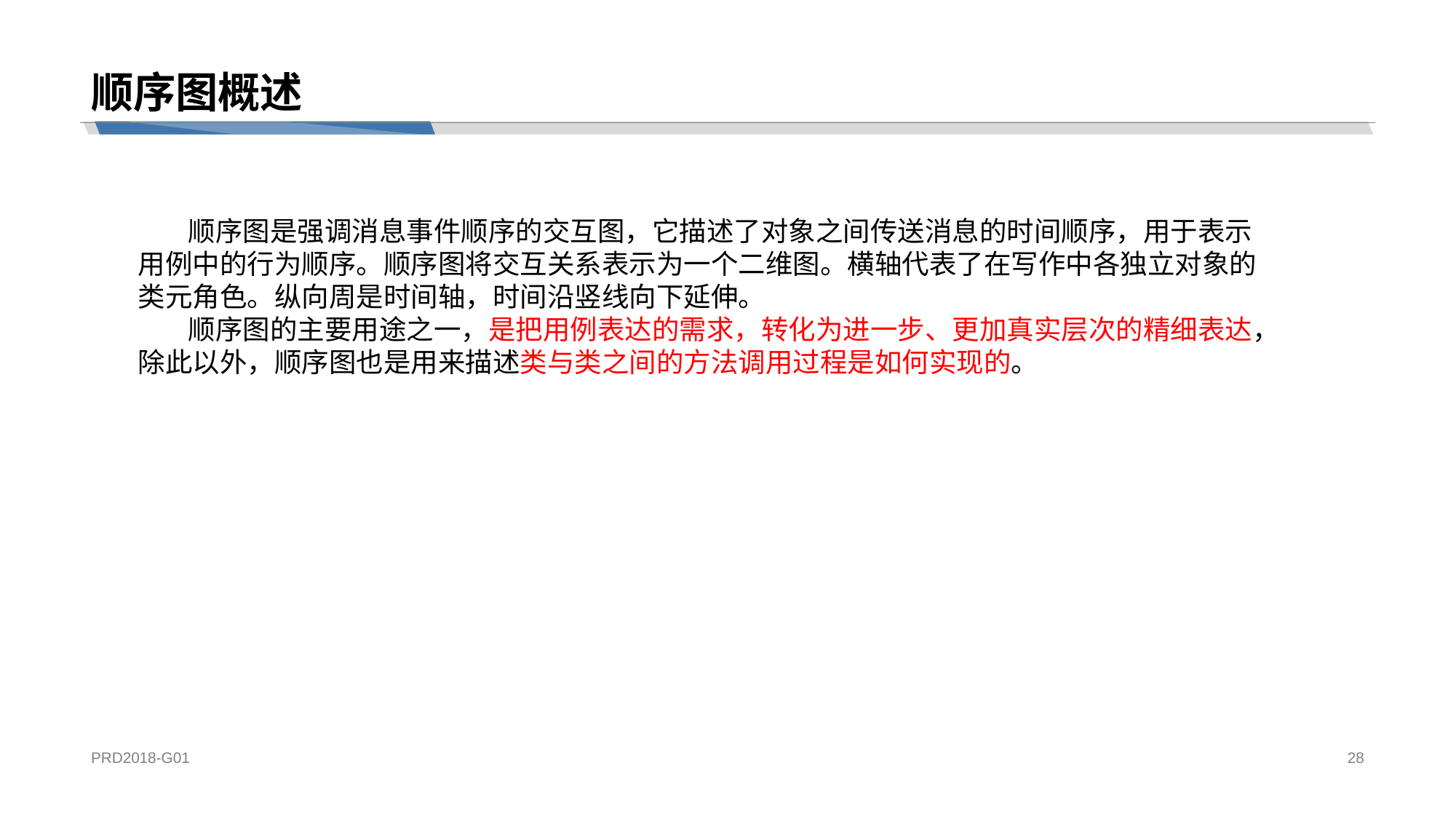

# 顺序图概述
       顺序图是强调消息事件顺序的交互图，它描述了对象之间传送消息的时间顺序，用于表示用例中的行为顺序。顺序图将交互关系表示为一个二维图。横轴代表了在写作中各独立对象的类元角色。纵向周是时间轴，时间沿竖线向下延伸。
       顺序图的主要用途之一，是把用例表达的需求，转化为进一步、更加真实层次的精细表达，除此以外，顺序图也是用来描述类与类之间的方法调用过程是如何实现的。
PRD2018-G01
28